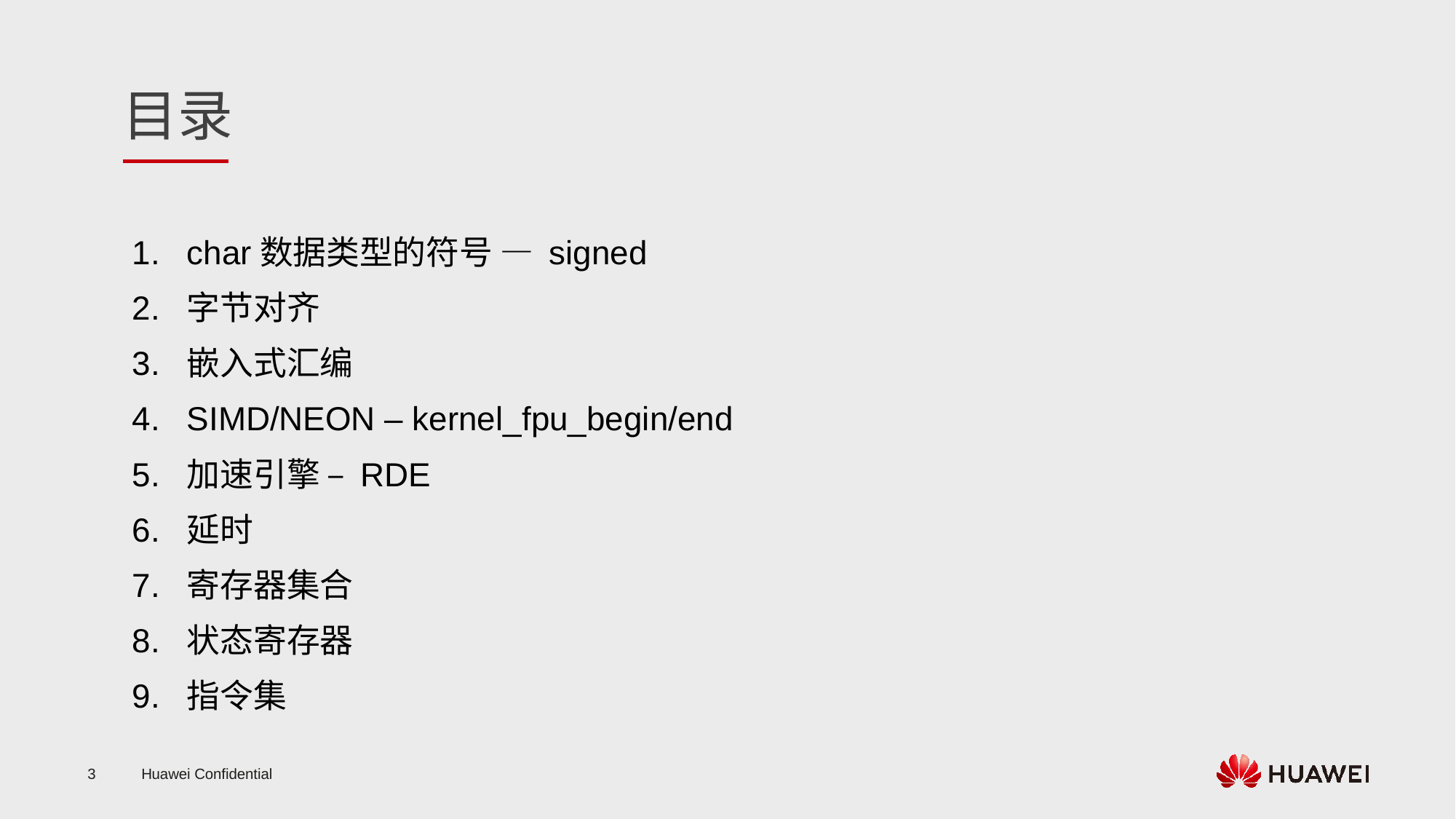

char数据类型的符号 — signed
字节对齐
嵌入式汇编
SIMD/NEON – kernel_fpu_begin/end
加速引擎 – RDE
延时
寄存器集合
状态寄存器
指令集